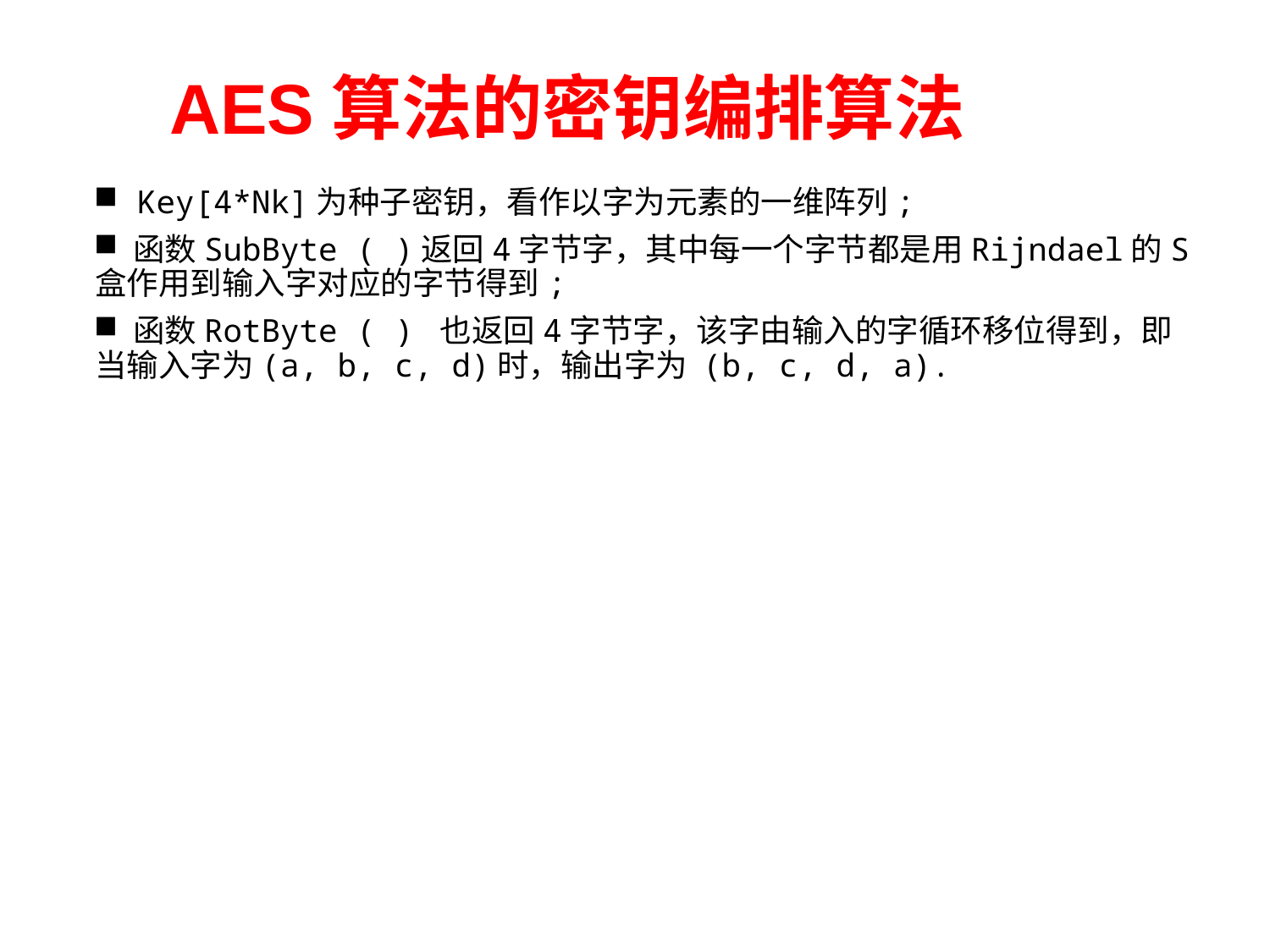

AES算法的密钥编排算法
 Key[4*Nk]为种子密钥，看作以字为元素的一维阵列;
 函数SubByte ( )返回4字节字，其中每一个字节都是用Rijndael的S盒作用到输入字对应的字节得到;
 函数RotByte ( ) 也返回4字节字，该字由输入的字循环移位得到，即当输入字为(a, b, c, d)时，输出字为 (b, c, d, a).